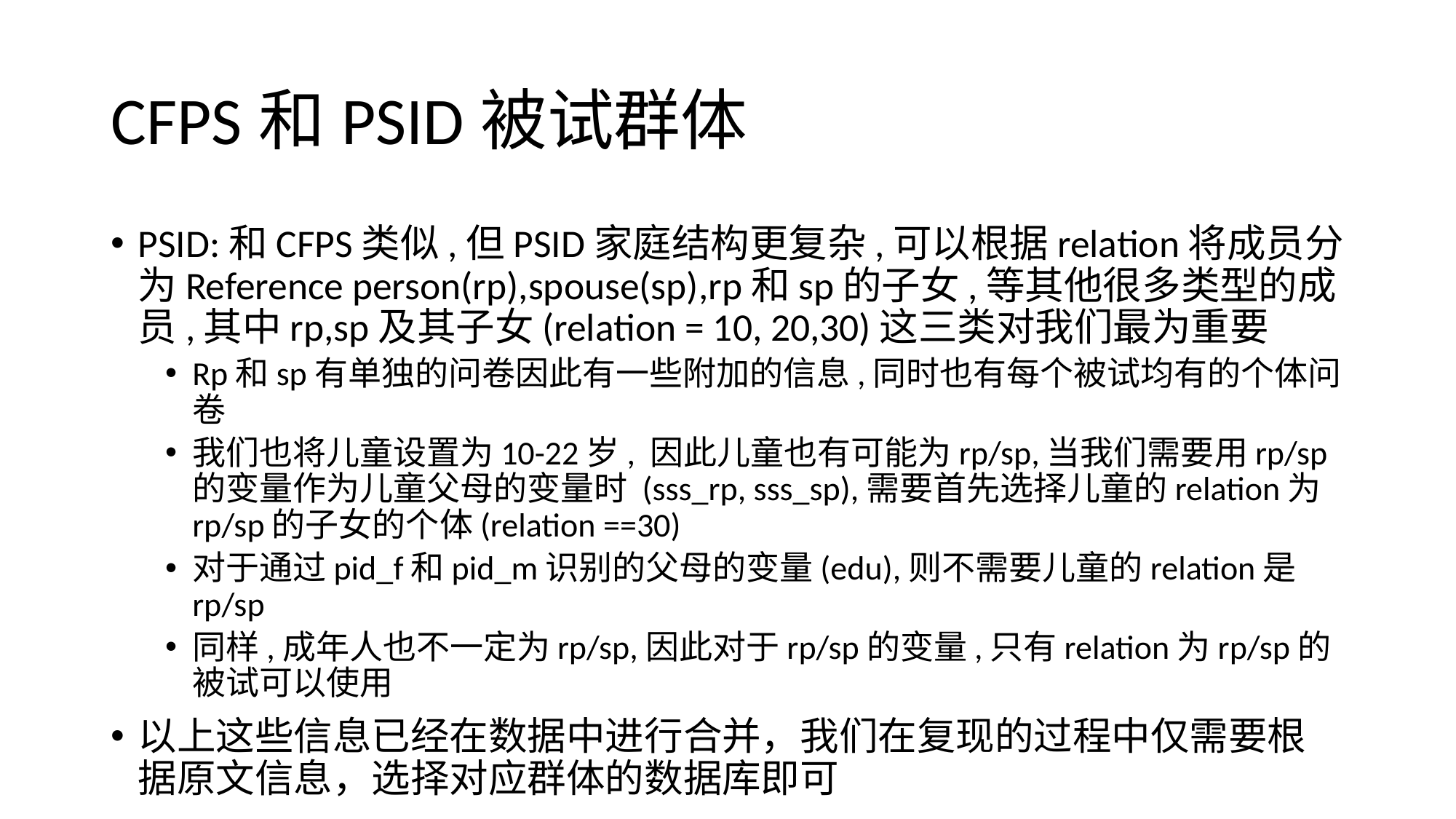

# CFPS和PSID被试群体
PSID:和CFPS类似,但PSID家庭结构更复杂,可以根据relation将成员分为Reference person(rp),spouse(sp),rp和sp的子女,等其他很多类型的成员,其中rp,sp及其子女(relation = 10, 20,30)这三类对我们最为重要
Rp和sp有单独的问卷因此有一些附加的信息,同时也有每个被试均有的个体问卷
我们也将儿童设置为10-22岁, 因此儿童也有可能为rp/sp,当我们需要用rp/sp的变量作为儿童父母的变量时 (sss_rp, sss_sp),需要首先选择儿童的relation为rp/sp的子女的个体(relation ==30)
对于通过pid_f和pid_m识别的父母的变量(edu),则不需要儿童的relation是rp/sp
同样,成年人也不一定为rp/sp,因此对于rp/sp的变量,只有relation为rp/sp的被试可以使用
以上这些信息已经在数据中进行合并，我们在复现的过程中仅需要根据原文信息，选择对应群体的数据库即可